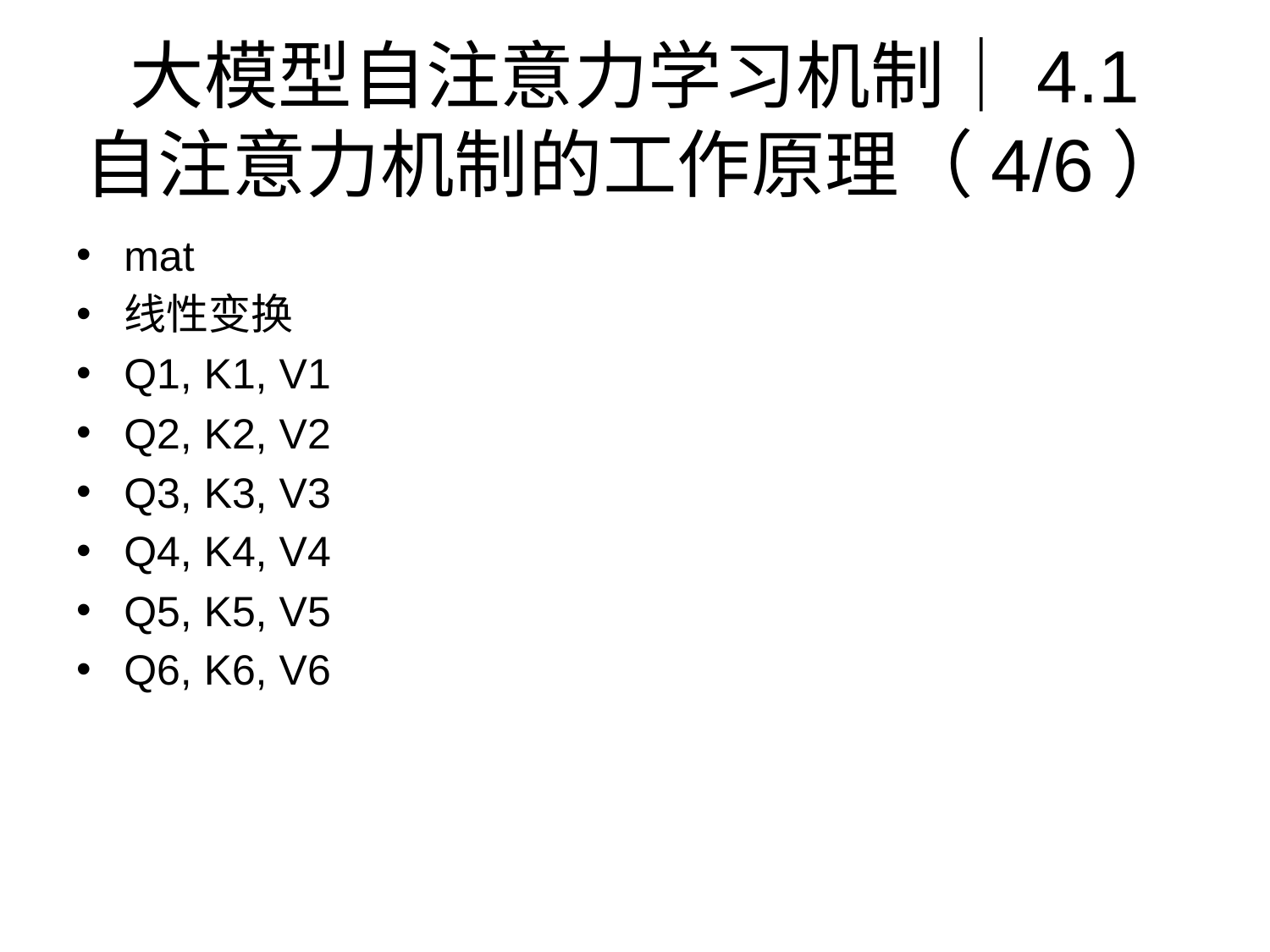

# 大模型自注意力学习机制｜4.1 自注意力机制的工作原理（4/6）
mat
线性变换
Q1, K1, V1
Q2, K2, V2
Q3, K3, V3
Q4, K4, V4
Q5, K5, V5
Q6, K6, V6